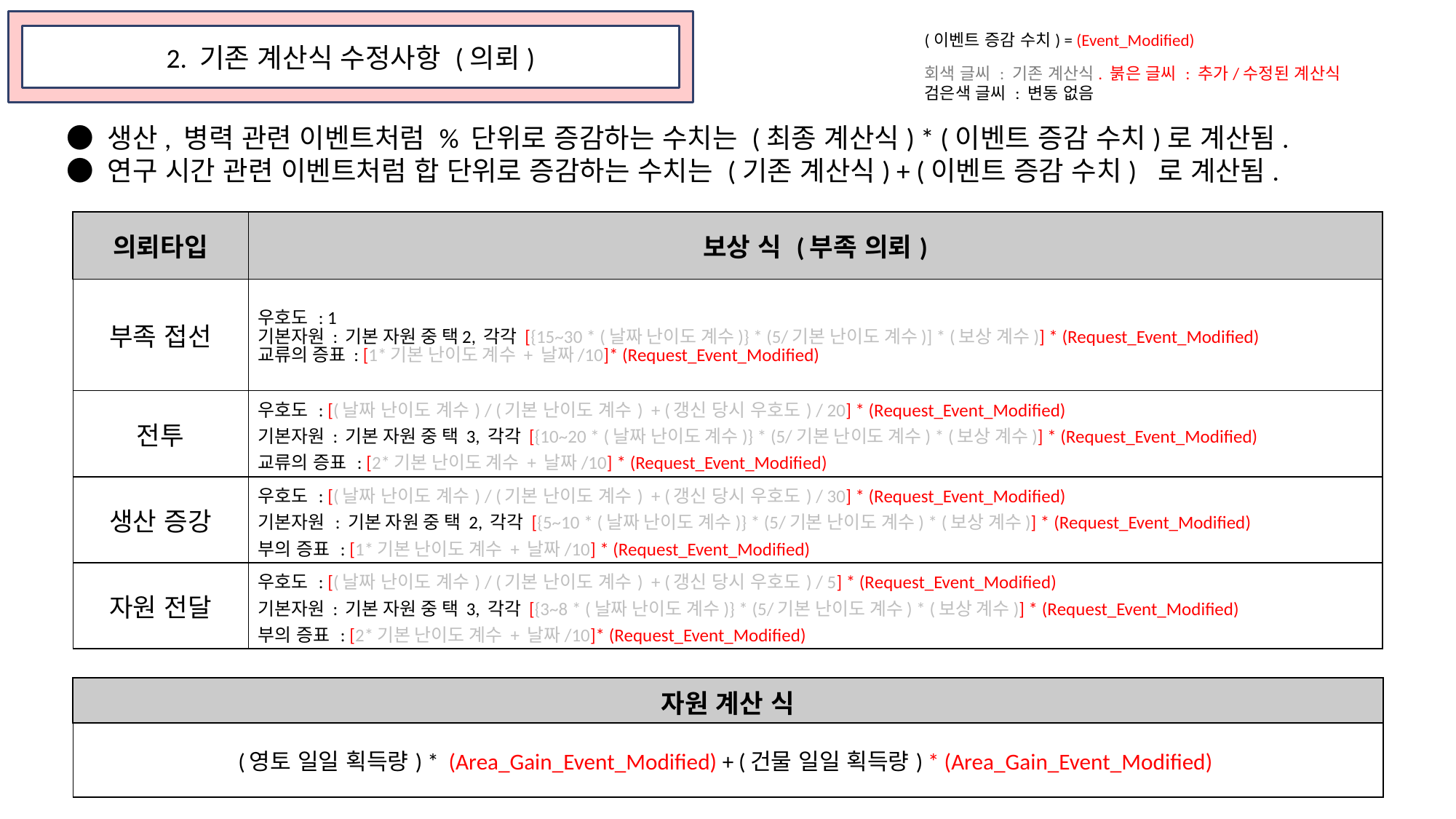

(이벤트 증감 수치) = (Event_Modified)
2. 기존 계산식 수정사항 (의뢰)
회색 글씨 : 기존 계산식. 붉은 글씨 : 추가/수정된 계산식
검은색 글씨 : 변동 없음
● 생산, 병력 관련 이벤트처럼 % 단위로 증감하는 수치는 (최종 계산식) * (이벤트 증감 수치)로 계산됨.
● 연구 시간 관련 이벤트처럼 합 단위로 증감하는 수치는 (기존 계산식) + (이벤트 증감 수치)	로 계산됨.
| 의뢰타입 | 보상 식 (부족 의뢰) |
| --- | --- |
| 부족 접선 | 우호도 : 1 기본자원 : 기본 자원 중 택2, 각각 [{15~30 \* (날짜 난이도 계수)} \* (5/기본 난이도 계수)] \* (보상 계수)] \* (Request\_Event\_Modified) 교류의 증표 : [1\*기본 난이도 계수 + 날짜/10]\* (Request\_Event\_Modified) |
| 전투 | 우호도 : [(날짜 난이도 계수) / (기본 난이도 계수) + (갱신 당시 우호도) / 20] \* (Request\_Event\_Modified) 기본자원 : 기본 자원 중 택 3, 각각 [{10~20 \* (날짜 난이도 계수)} \* (5/기본 난이도 계수) \* (보상 계수)] \* (Request\_Event\_Modified) 교류의 증표 : [2\*기본 난이도 계수 + 날짜/10] \* (Request\_Event\_Modified) |
| 생산 증강 | 우호도 : [(날짜 난이도 계수) / (기본 난이도 계수) + (갱신 당시 우호도) / 30] \* (Request\_Event\_Modified) 기본자원 : 기본 자원 중 택 2, 각각 [{5~10 \* (날짜 난이도 계수)} \* (5/기본 난이도 계수) \* (보상 계수)] \* (Request\_Event\_Modified) 부의 증표 : [1\*기본 난이도 계수 + 날짜/10] \* (Request\_Event\_Modified) |
| 자원 전달 | 우호도 : [(날짜 난이도 계수) / (기본 난이도 계수) + (갱신 당시 우호도) / 5] \* (Request\_Event\_Modified) 기본자원 : 기본 자원 중 택 3, 각각 [{3~8 \* (날짜 난이도 계수)} \* (5/기본 난이도 계수) \* (보상 계수)] \* (Request\_Event\_Modified) 부의 증표 : [2\*기본 난이도 계수 + 날짜/10]\* (Request\_Event\_Modified) |
| 자원 계산 식 |
| --- |
| (영토 일일 획득량) \* (Area\_Gain\_Event\_Modified) + (건물 일일 획득량) \* (Area\_Gain\_Event\_Modified) |